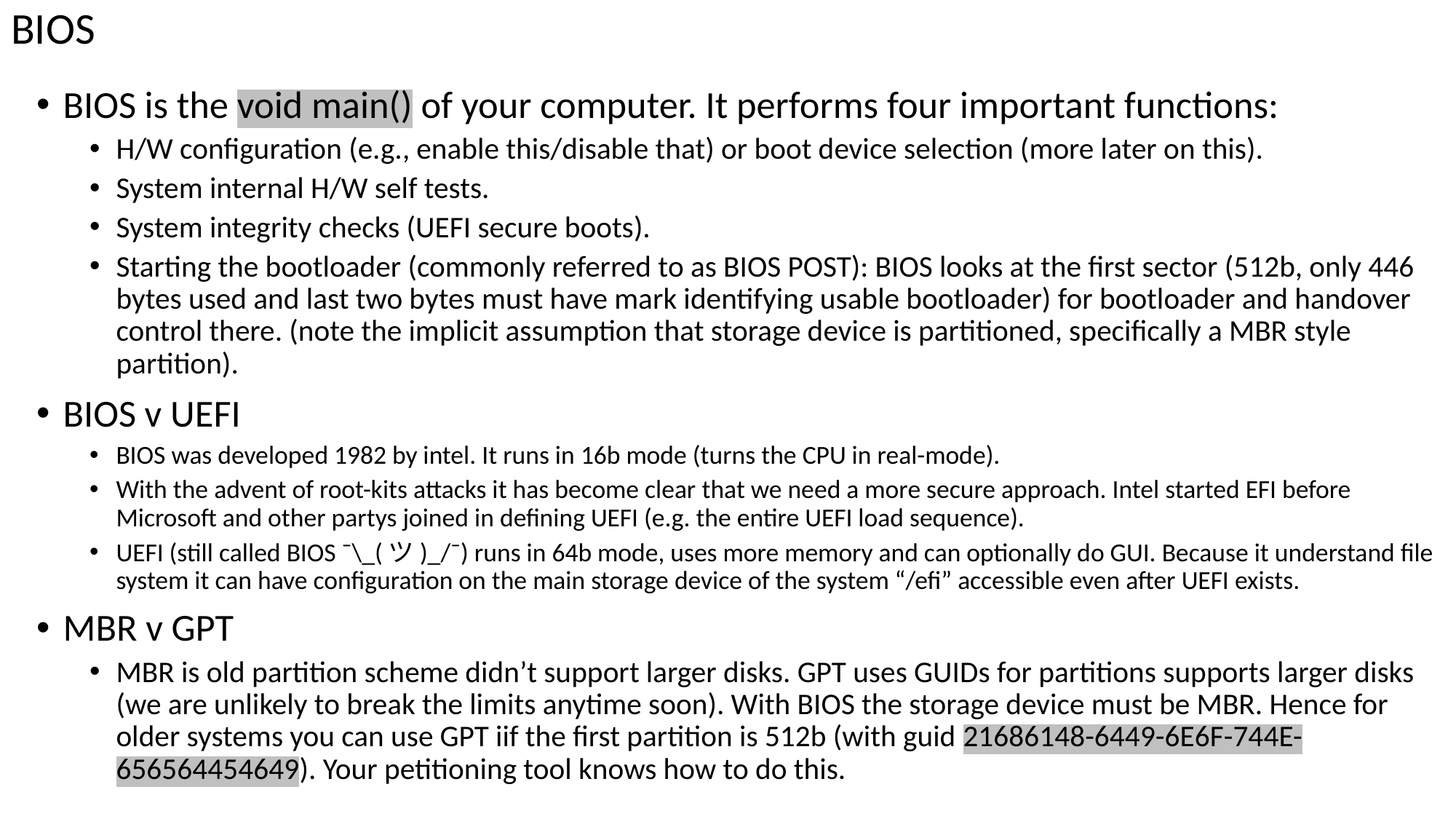

# BIOS

BIOS is the void main() of your computer. It performs four important functions:
H/W configuration (e.g., enable this/disable that) or boot device selection (more later on this).
System internal H/W self tests.
System integrity checks (UEFI secure boots).
Starting the bootloader (commonly referred to as BIOS POST): BIOS looks at the first sector (512b, only 446 bytes used and last two bytes must have mark identifying usable bootloader) for bootloader and handover control there. (note the implicit assumption that storage device is partitioned, specifically a MBR style partition).
BIOS v UEFI
BIOS was developed 1982 by intel. It runs in 16b mode (turns the CPU in real-mode).
With the advent of root-kits attacks it has become clear that we need a more secure approach. Intel started EFI before Microsoft and other partys joined in defining UEFI (e.g. the entire UEFI load sequence).
UEFI (still called BIOS ¯\_(ツ)_/¯) runs in 64b mode, uses more memory and can optionally do GUI. Because it understand file system it can have configuration on the main storage device of the system “/efi” accessible even after UEFI exists.
MBR v GPT
MBR is old partition scheme didn’t support larger disks. GPT uses GUIDs for partitions supports larger disks (we are unlikely to break the limits anytime soon). With BIOS the storage device must be MBR. Hence for older systems you can use GPT iif the first partition is 512b (with guid 21686148-6449-6E6F-744E-656564454649). Your petitioning tool knows how to do this.